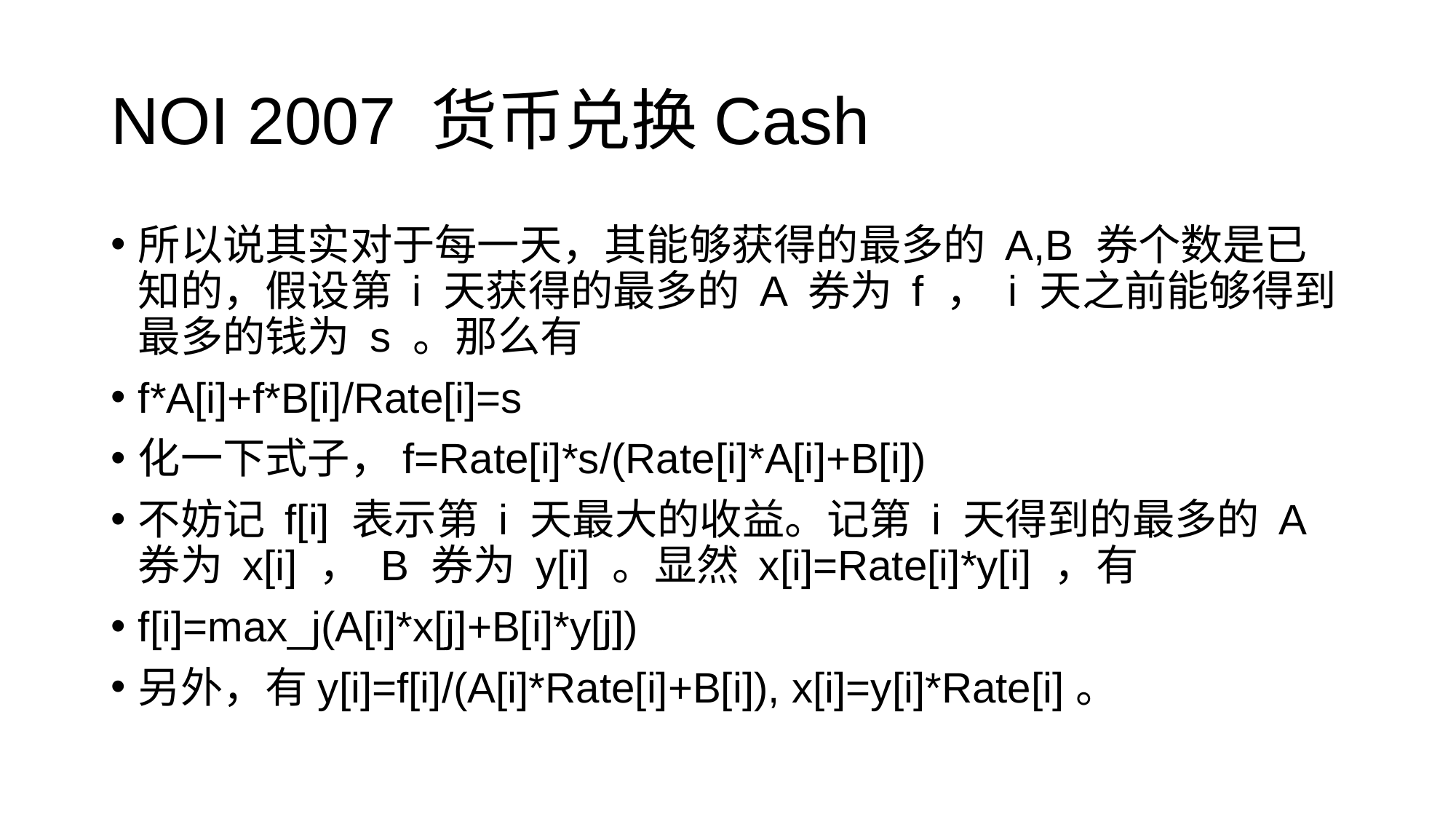

# NOI 2007 货币兑换Cash
所以说其实对于每一天，其能够获得的最多的 A,B 券个数是已知的，假设第 i 天获得的最多的 A 券为 f ， i 天之前能够得到最多的钱为 s 。那么有
f*A[i]+f*B[i]/Rate[i]=s
化一下式子，f=Rate[i]*s/(Rate[i]*A[i]+B[i])
不妨记 f[i] 表示第 i 天最大的收益。记第 i 天得到的最多的 A 券为 x[i] ， B 券为 y[i] 。显然 x[i]=Rate[i]*y[i] ，有
f[i]=max_j(A[i]*x[j]+B[i]*y[j])
另外，有y[i]=f[i]/(A[i]*Rate[i]+B[i]), x[i]=y[i]*Rate[i]。